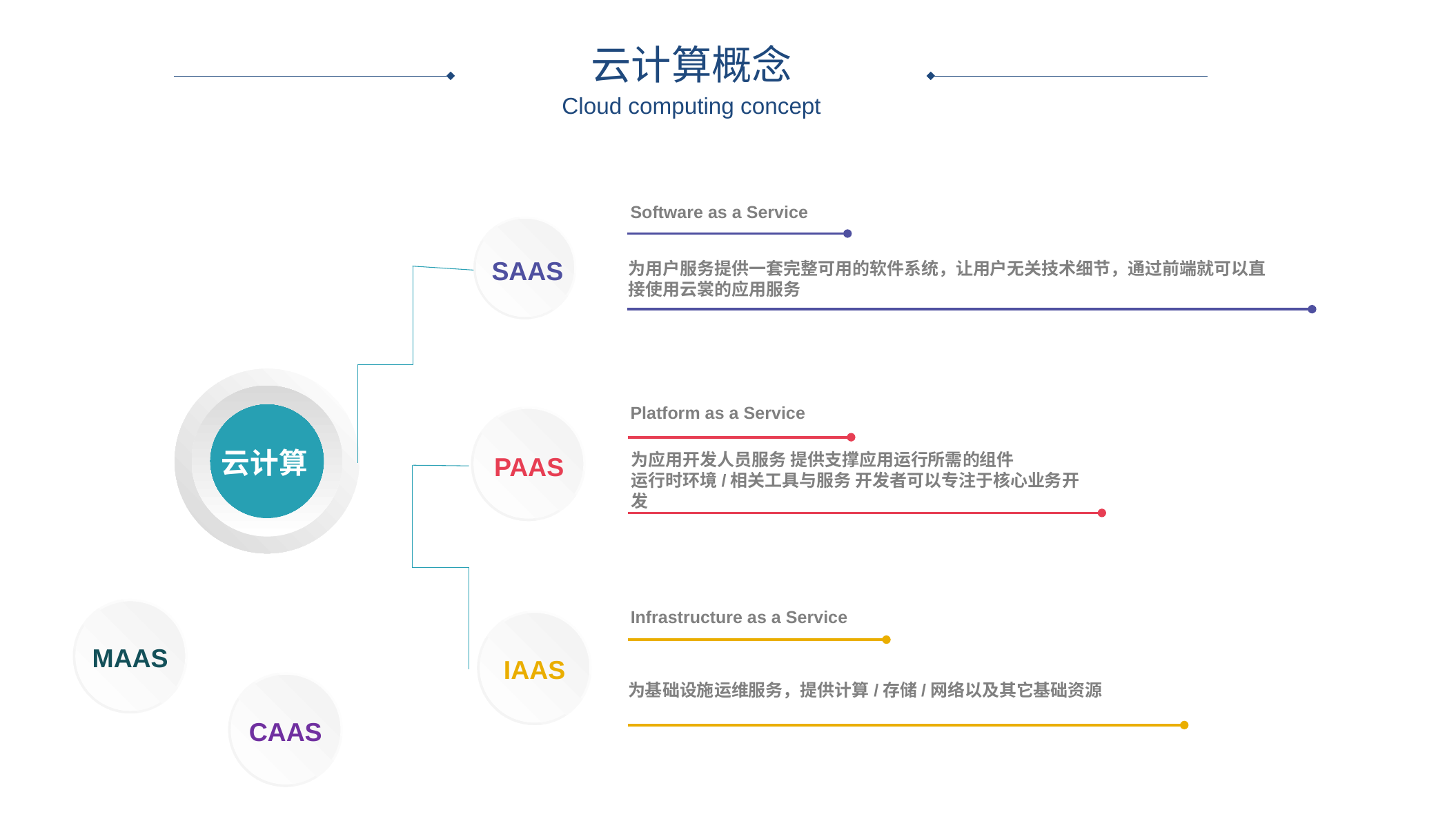

云计算概念
Cloud computing concept
Software as a Service

SAAS
为用户服务提供一套完整可用的软件系统，让用户无关技术细节，通过前端就可以直接使用云裳的应用服务

云计算
Platform as a Service

PAAS

为应用开发人员服务 提供支撑应用运行所需的组件
运行时环境/相关工具与服务 开发者可以专注于核心业务开发

MAAS
Infrastructure as a Service

IAAS

为基础设施运维服务，提供计算/存储/网络以及其它基础资源

CAAS